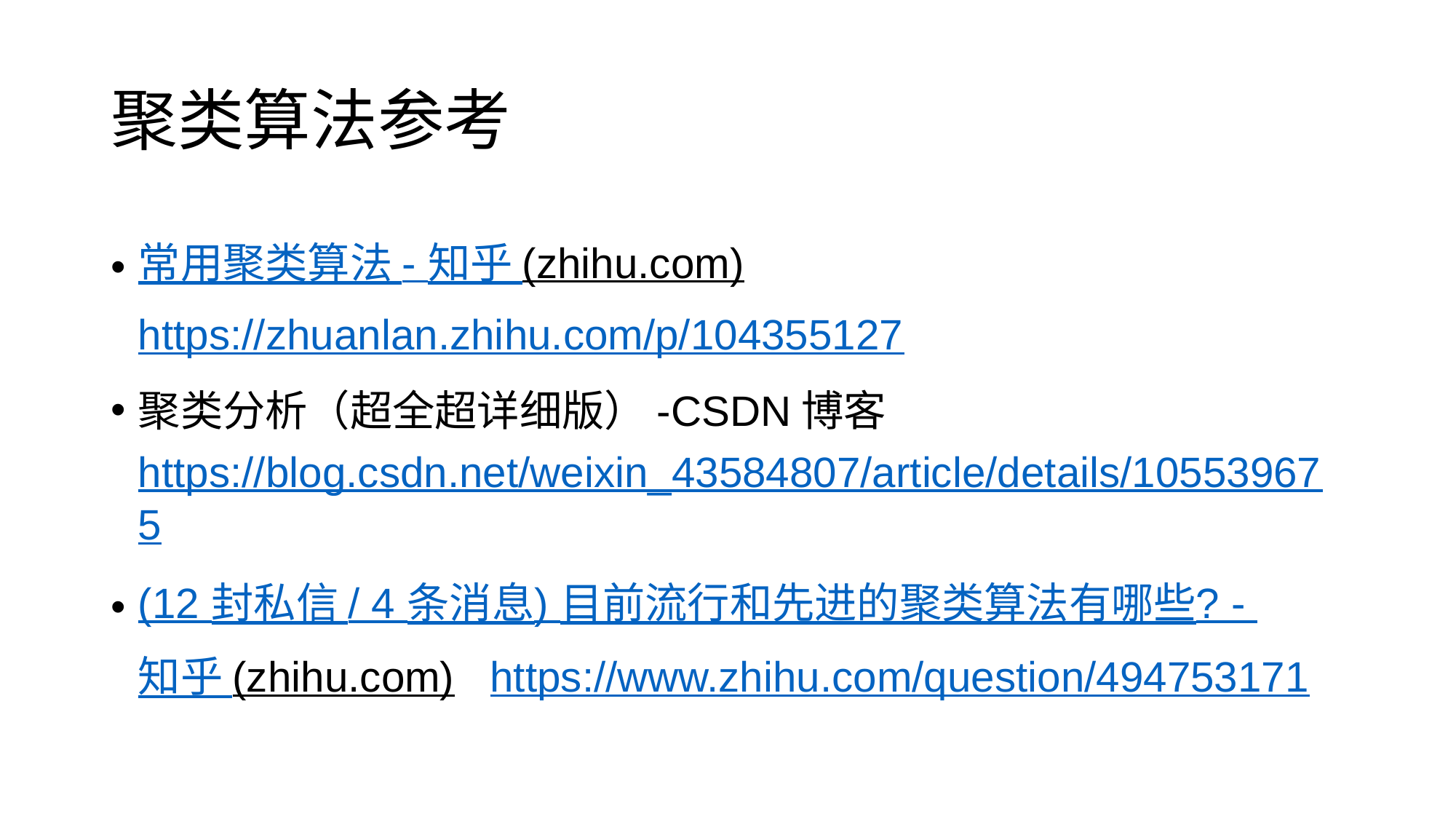

# 聚类算法参考
常用聚类算法 - 知乎 (zhihu.com) https://zhuanlan.zhihu.com/p/104355127
聚类分析（超全超详细版）-CSDN博客https://blog.csdn.net/weixin_43584807/article/details/105539675
(12 封私信 / 4 条消息) 目前流行和先进的聚类算法有哪些? - 知乎 (zhihu.com)   https://www.zhihu.com/question/494753171